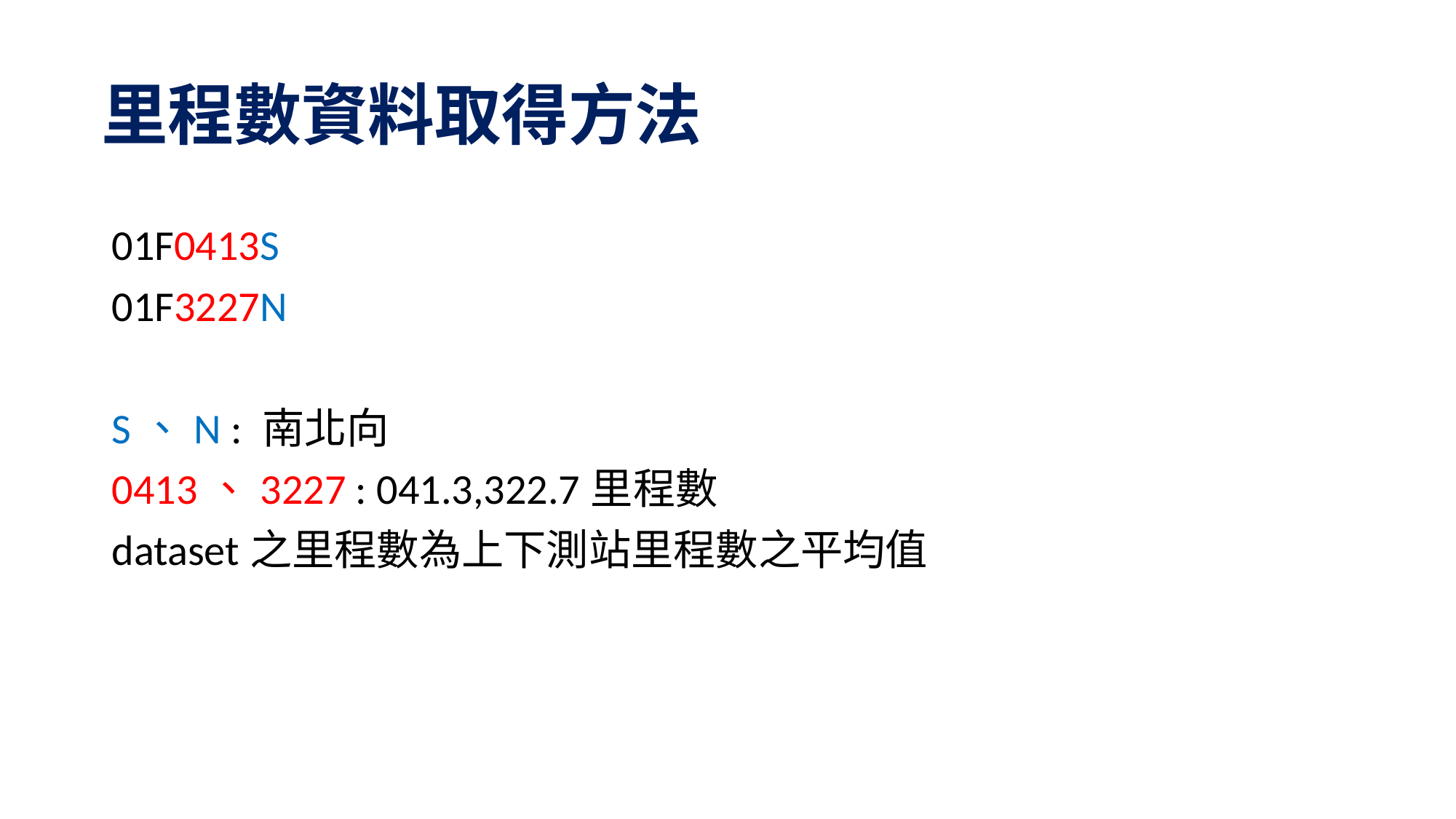

# 里程數資料取得方法
01F0413S
01F3227N

S、N : 南北向
0413、3227 : 041.3,322.7里程數
dataset之里程數為上下測站里程數之平均值